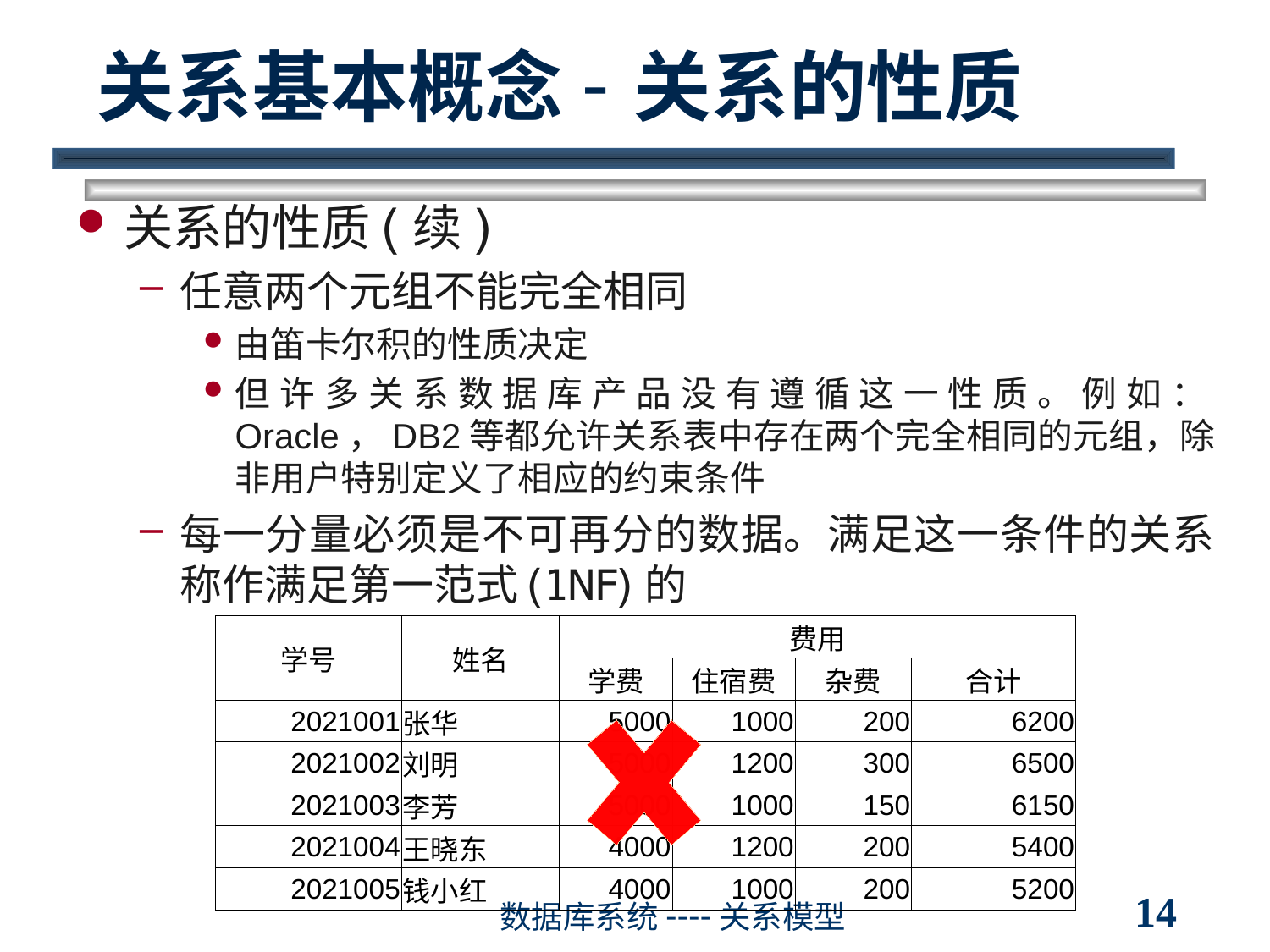

# 关系基本概念-关系的性质
关系的性质(续)
任意两个元组不能完全相同
由笛卡尔积的性质决定
但许多关系数据库产品没有遵循这一性质。例如：Oracle，DB2等都允许关系表中存在两个完全相同的元组，除非用户特别定义了相应的约束条件
每一分量必须是不可再分的数据。满足这一条件的关系称作满足第一范式(1NF)的
| 学号 | 姓名 | 费用 |  |  |  |
| --- | --- | --- | --- | --- | --- |
|  |  | 学费 | 住宿费 | 杂费 | 合计 |
| 2021001 | 张华 | 5000 | 1000 | 200 | 6200 |
| 2021002 | 刘明 | 5000 | 1200 | 300 | 6500 |
| 2021003 | 李芳 | 5000 | 1000 | 150 | 6150 |
| 2021004 | 王晓东 | 4000 | 1200 | 200 | 5400 |
| 2021005 | 钱小红 | 4000 | 1000 | 200 | 5200 |

14
数据库系统----关系模型